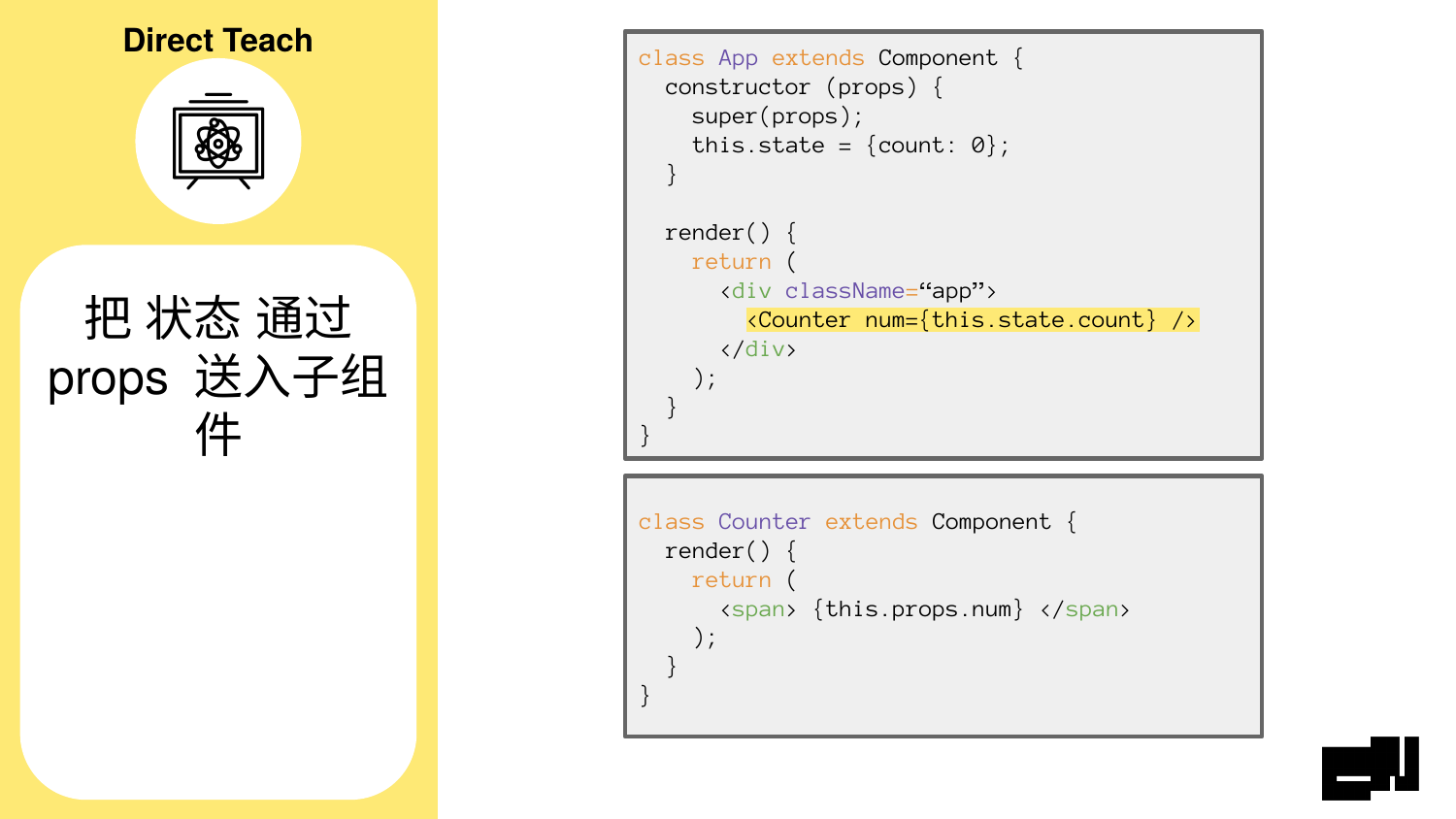

class App extends Component {
  constructor (props) {
    super(props);
    this.state = {count: 0};
  }

  render() {
    return (
      <div className=“app”>
        <Counter num={this.state.count} />
      </div>
    );
  }
}
# 把 状态 通过 props 送入子组件
class Counter extends Component {
  render() {
    return (
      <span> {this.props.num} </span>
    );
  }
}